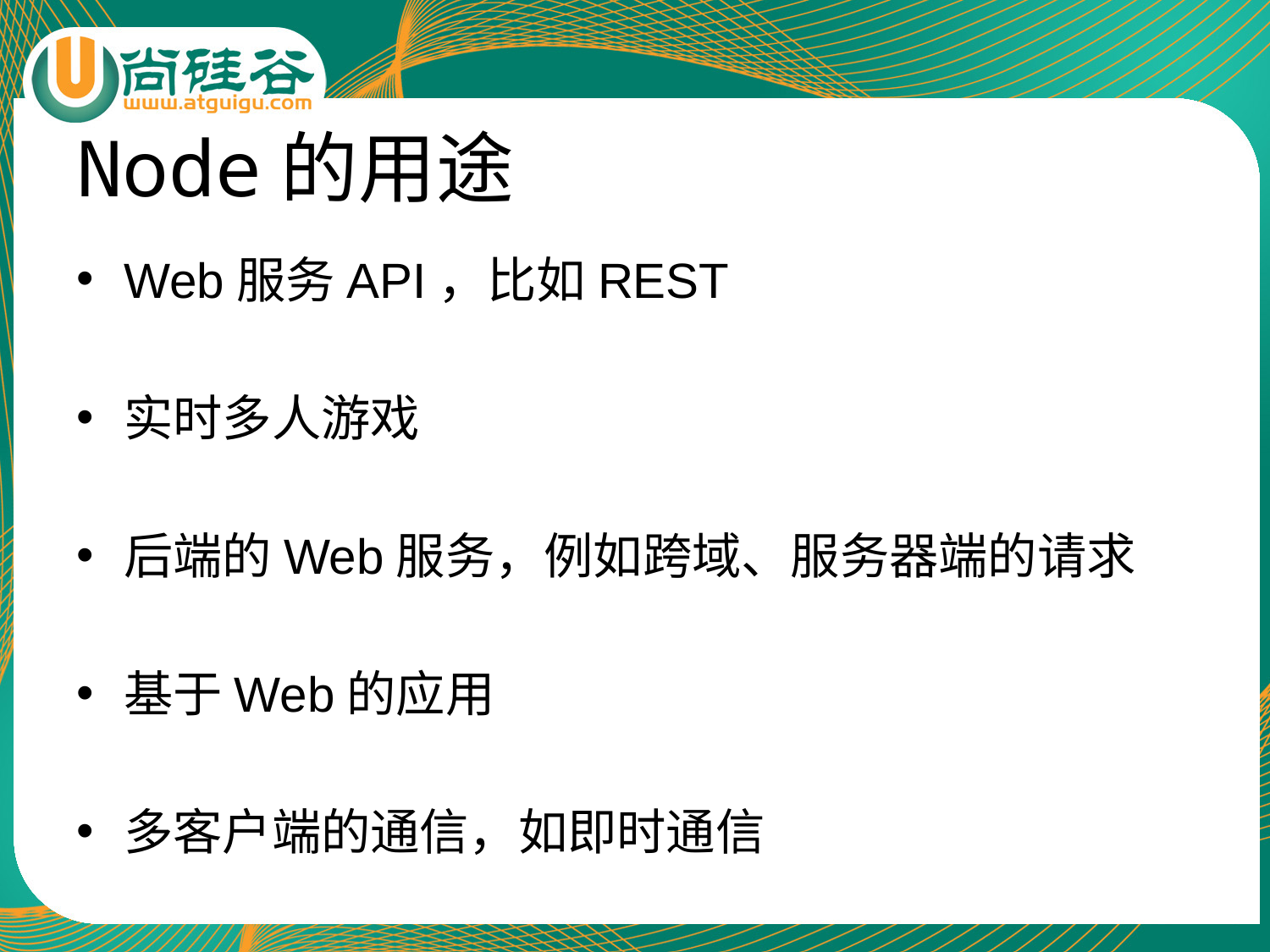

# Node的用途
Web服务API，比如REST

实时多人游戏

后端的Web服务，例如跨域、服务器端的请求

基于Web的应用

多客户端的通信，如即时通信